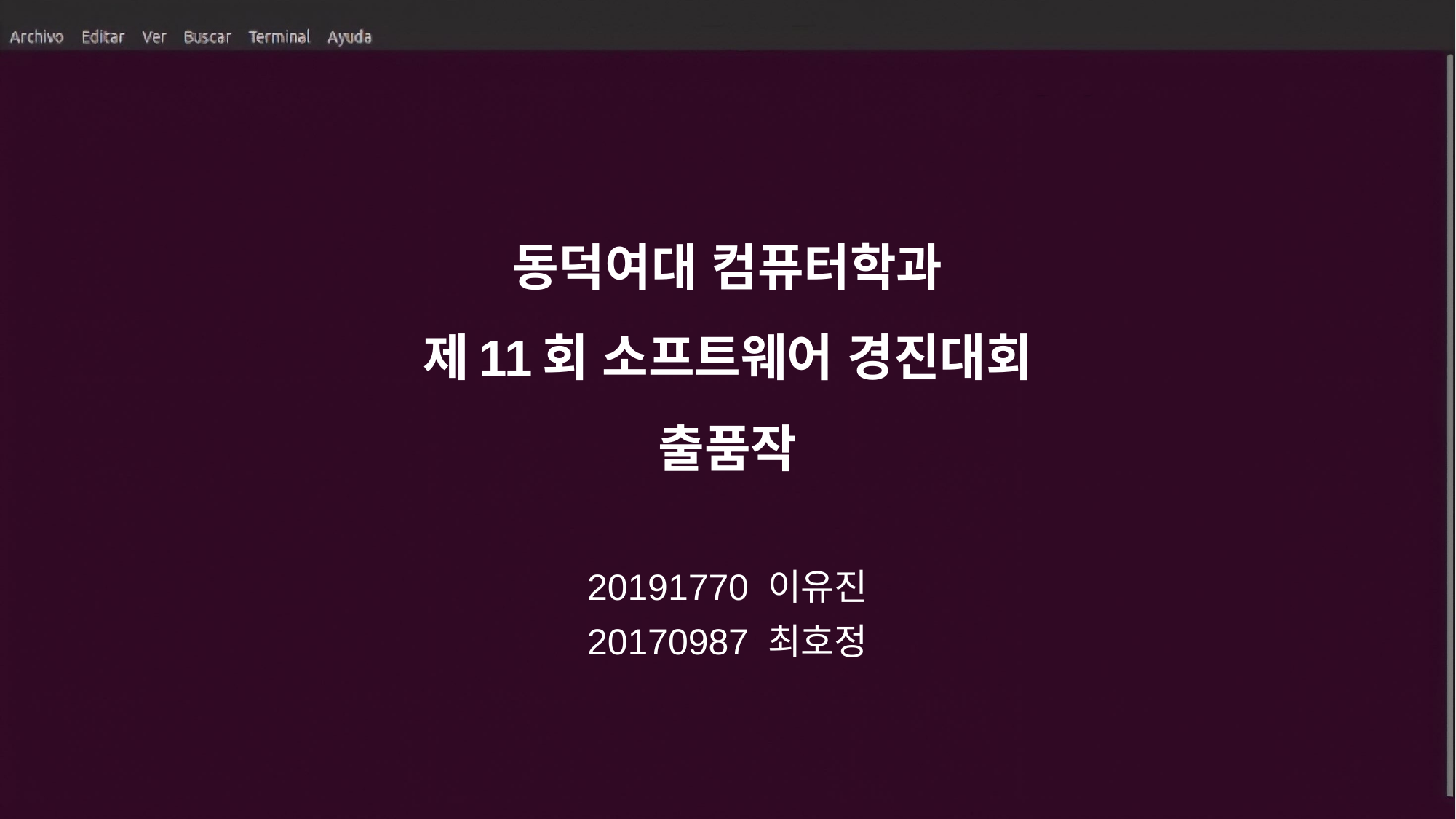

# 동덕여대 컴퓨터학과 제11회 소프트웨어 경진대회 출품작

20191770 이유진
20170987 최호정